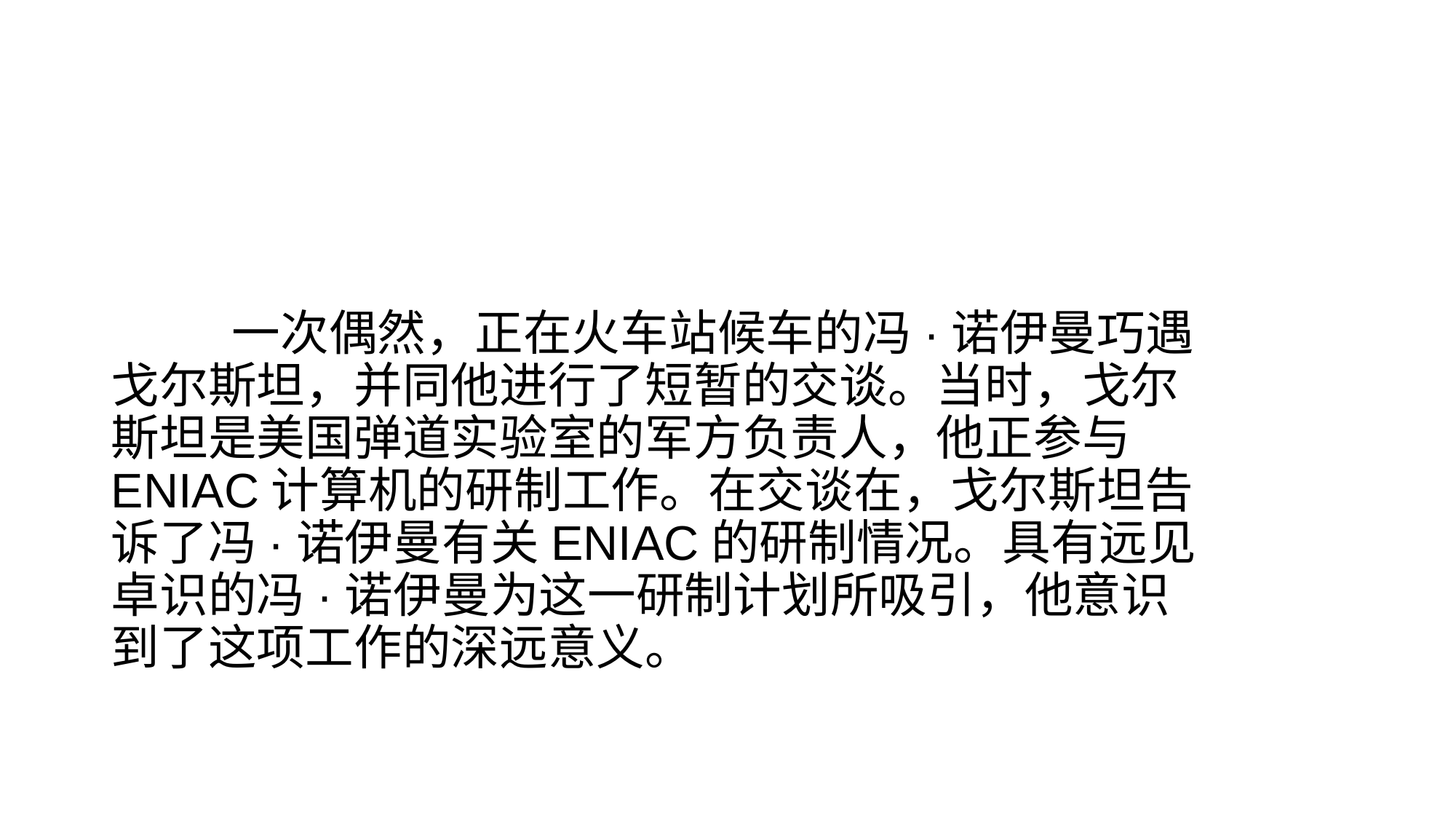

# 一次偶然，正在火车站候车的冯·诺伊曼巧遇戈尔斯坦，并同他进行了短暂的交谈。当时，戈尔斯坦是美国弹道实验室的军方负责人，他正参与ENIAC计算机的研制工作。在交谈在，戈尔斯坦告诉了冯·诺伊曼有关ENIAC的研制情况。具有远见卓识的冯·诺伊曼为这一研制计划所吸引，他意识到了这项工作的深远意义。